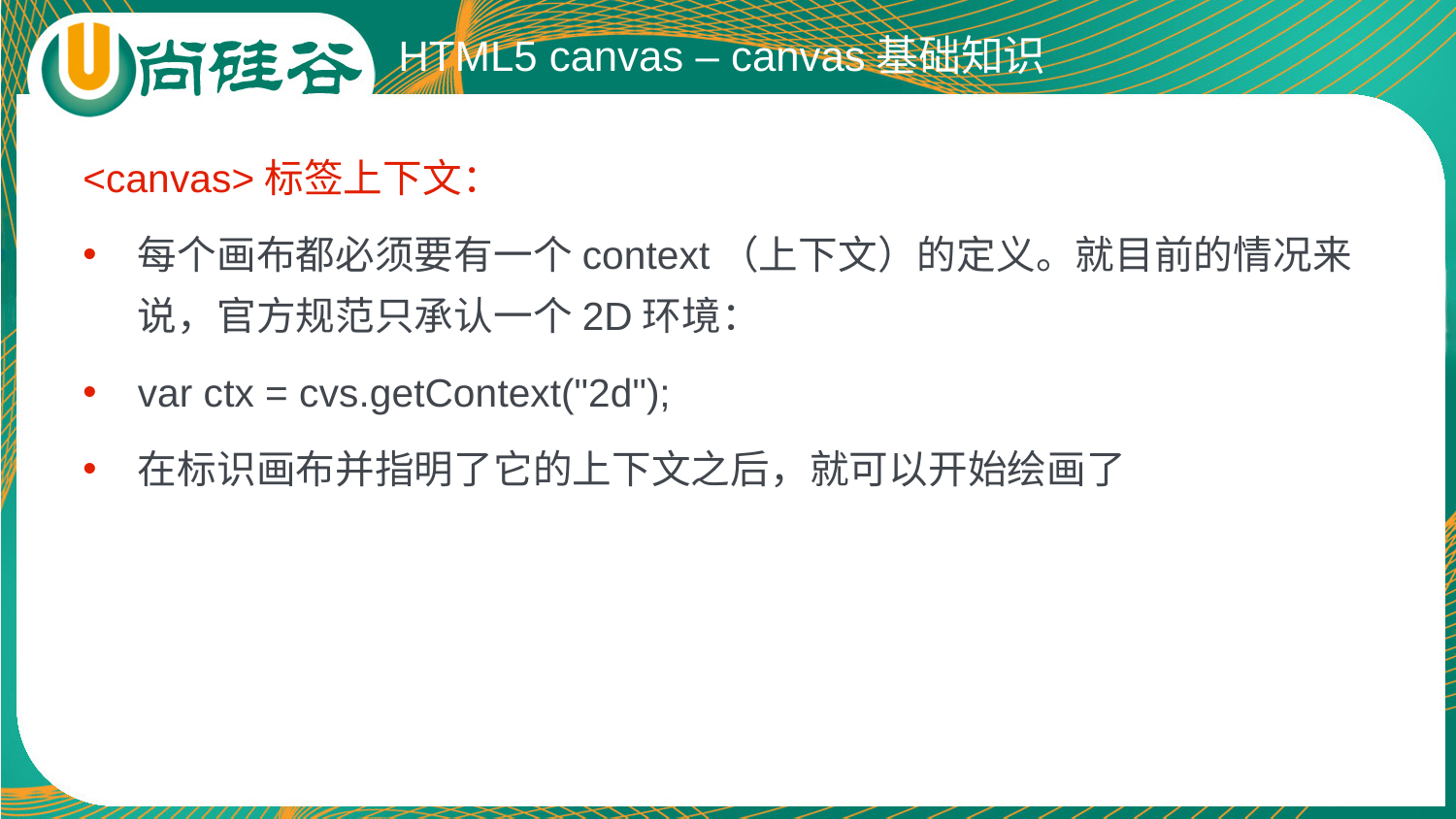

# HTML5 canvas – canvas基础知识
<canvas>标签上下文：
每个画布都必须要有一个context（上下文）的定义。就目前的情况来说，官方规范只承认一个2D环境：
var ctx = cvs.getContext("2d");
在标识画布并指明了它的上下文之后，就可以开始绘画了